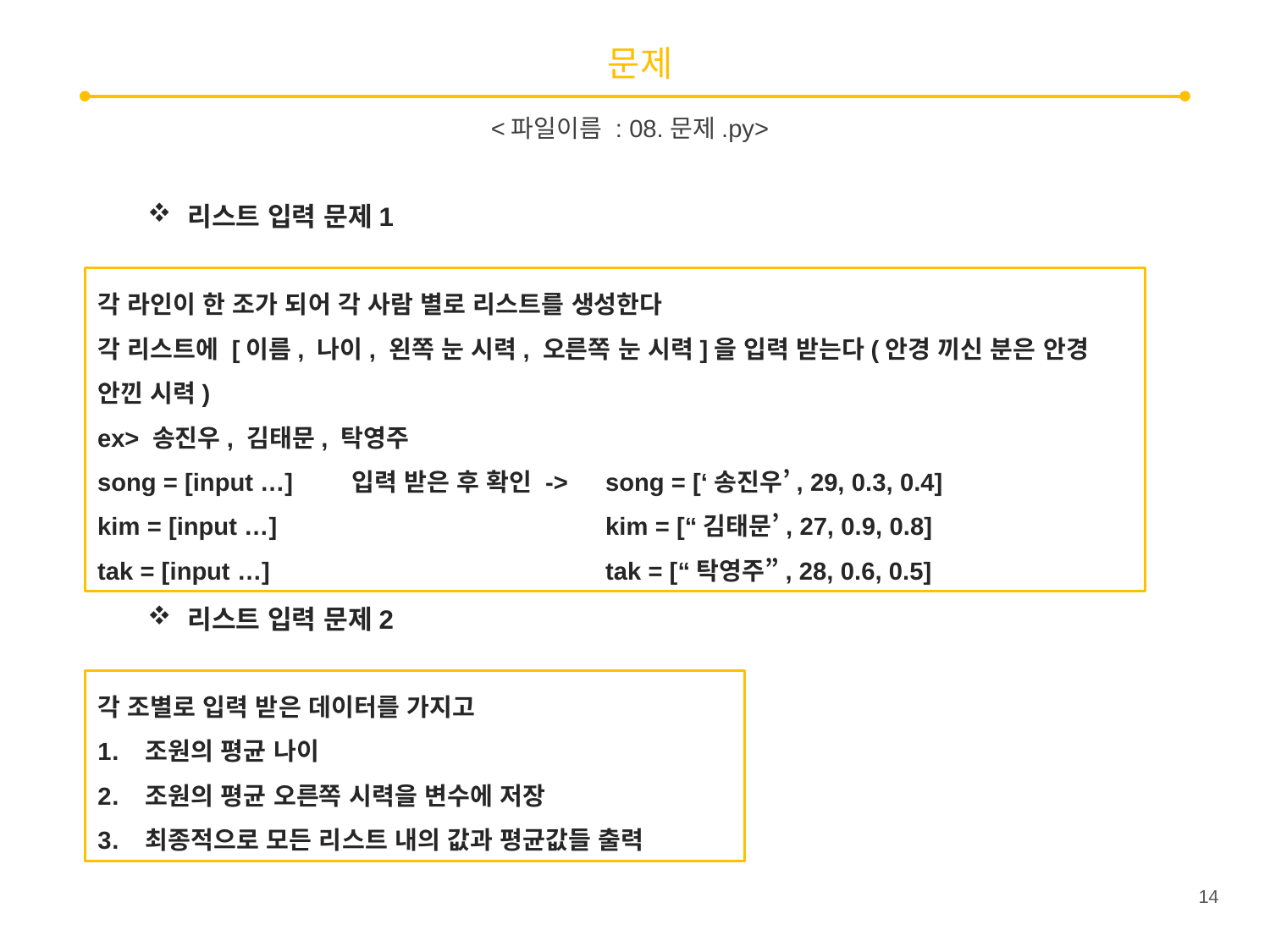

# 문제
<파일이름 : 08.문제.py>
리스트 입력 문제1
각 라인이 한 조가 되어 각 사람 별로 리스트를 생성한다
각 리스트에 [이름, 나이, 왼쪽 눈 시력, 오른쪽 눈 시력]을 입력 받는다(안경 끼신 분은 안경 안낀 시력)
ex> 송진우, 김태문, 탁영주
song = [input …]	입력 받은 후 확인 -> 	song = [‘송진우’, 29, 0.3, 0.4]
kim = [input …]			kim = [“김태문’, 27, 0.9, 0.8]
tak = [input …]			tak = [“탁영주”, 28, 0.6, 0.5]
리스트 입력 문제2
각 조별로 입력 받은 데이터를 가지고
조원의 평균 나이
조원의 평균 오른쪽 시력을 변수에 저장
최종적으로 모든 리스트 내의 값과 평균값들 출력